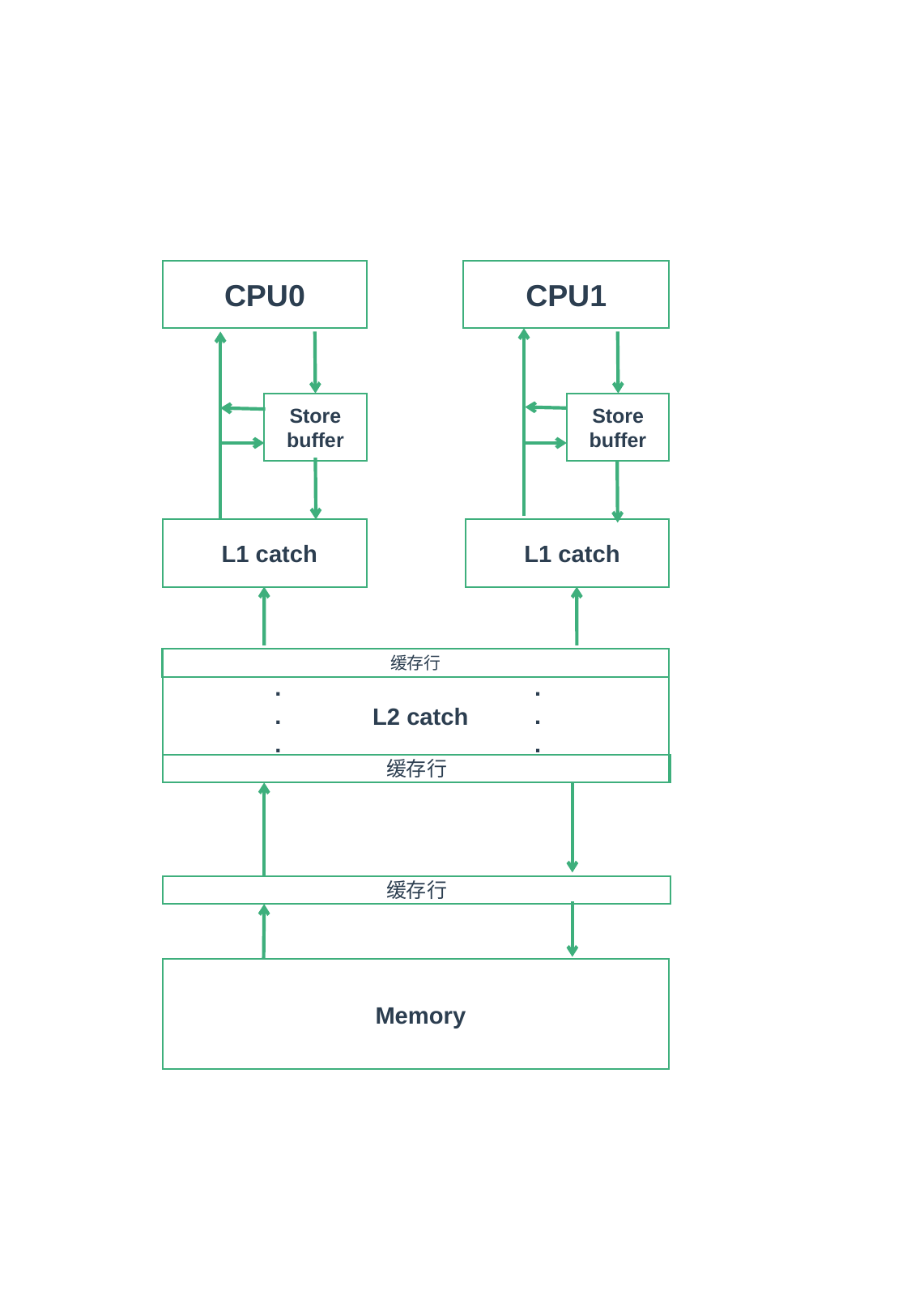

CPU0
CPU1
Store
buffer
Store
buffer
rL1 catch
rL1 catch
缓存行
rL2 catch
.
.
.
.
.
.
缓存行
缓存行
rMemory